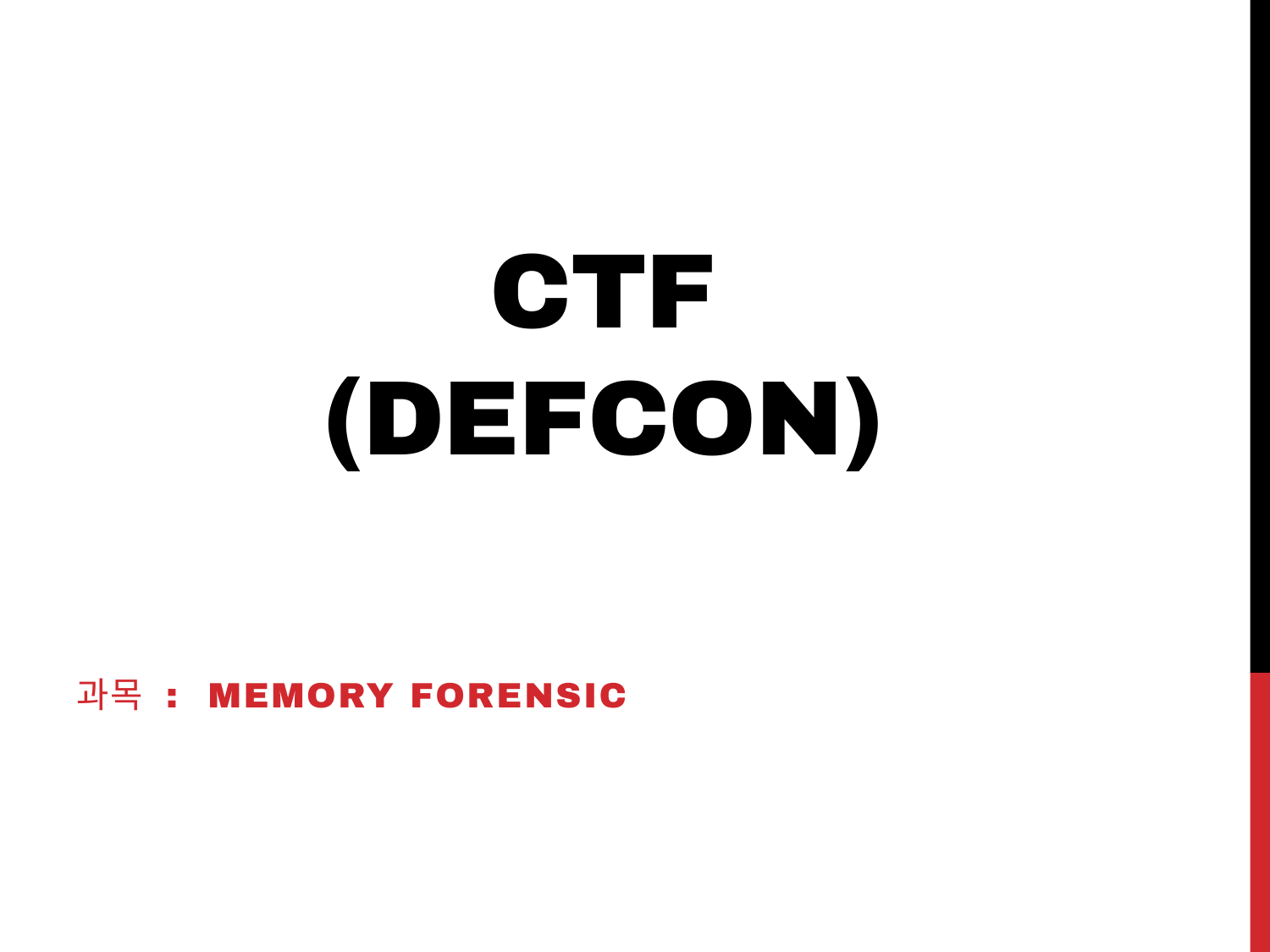

# ctf (defcon)
과목 :  memory forensic